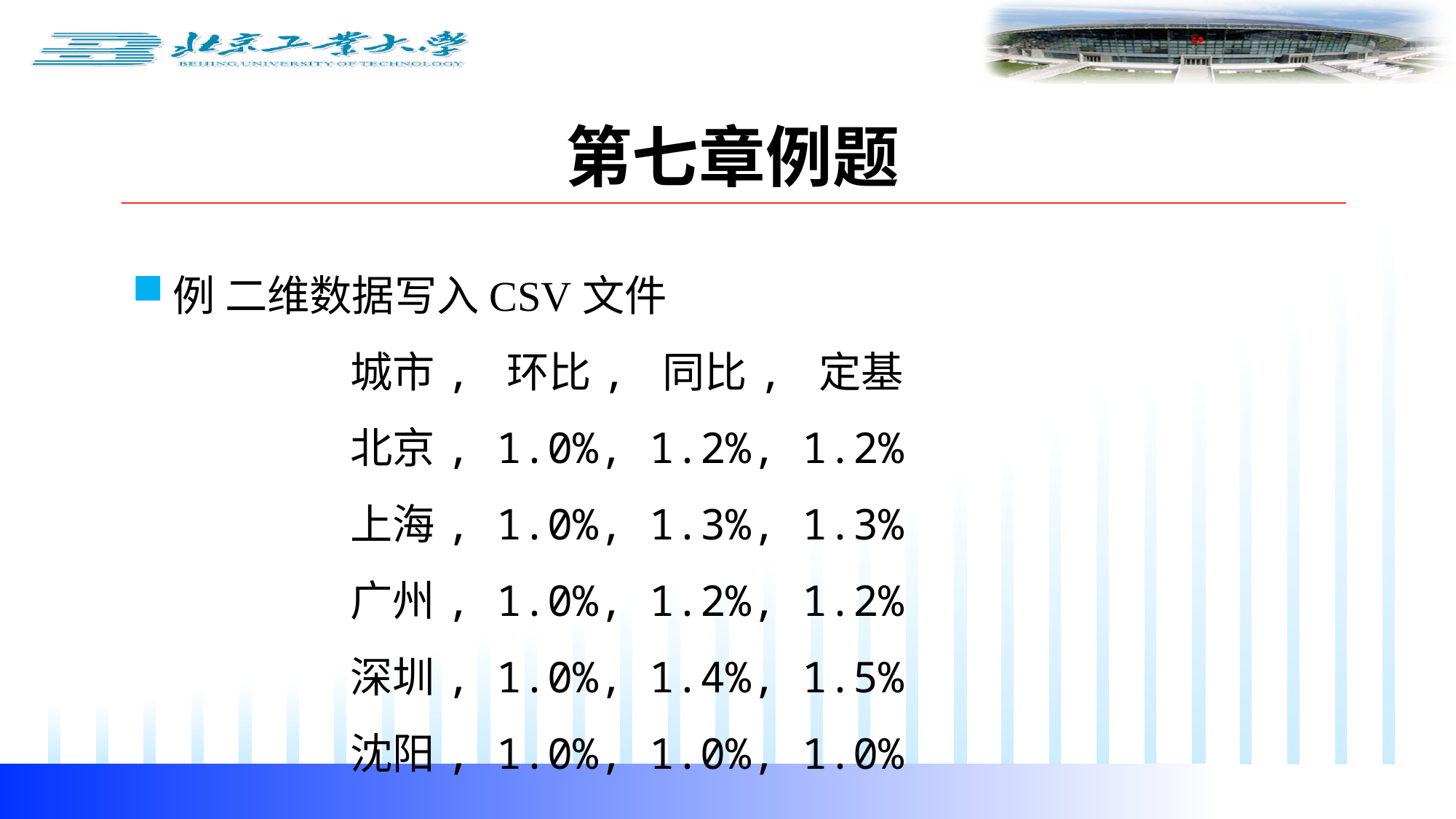

# 第七章例题
例 二维数据写入CSV文件
城市, 环比, 同比, 定基
北京, 1.0%, 1.2%, 1.2%
上海, 1.0%, 1.3%, 1.3%
广州, 1.0%, 1.2%, 1.2%
深圳, 1.0%, 1.4%, 1.5%
沈阳, 1.0%, 1.0%, 1.0%